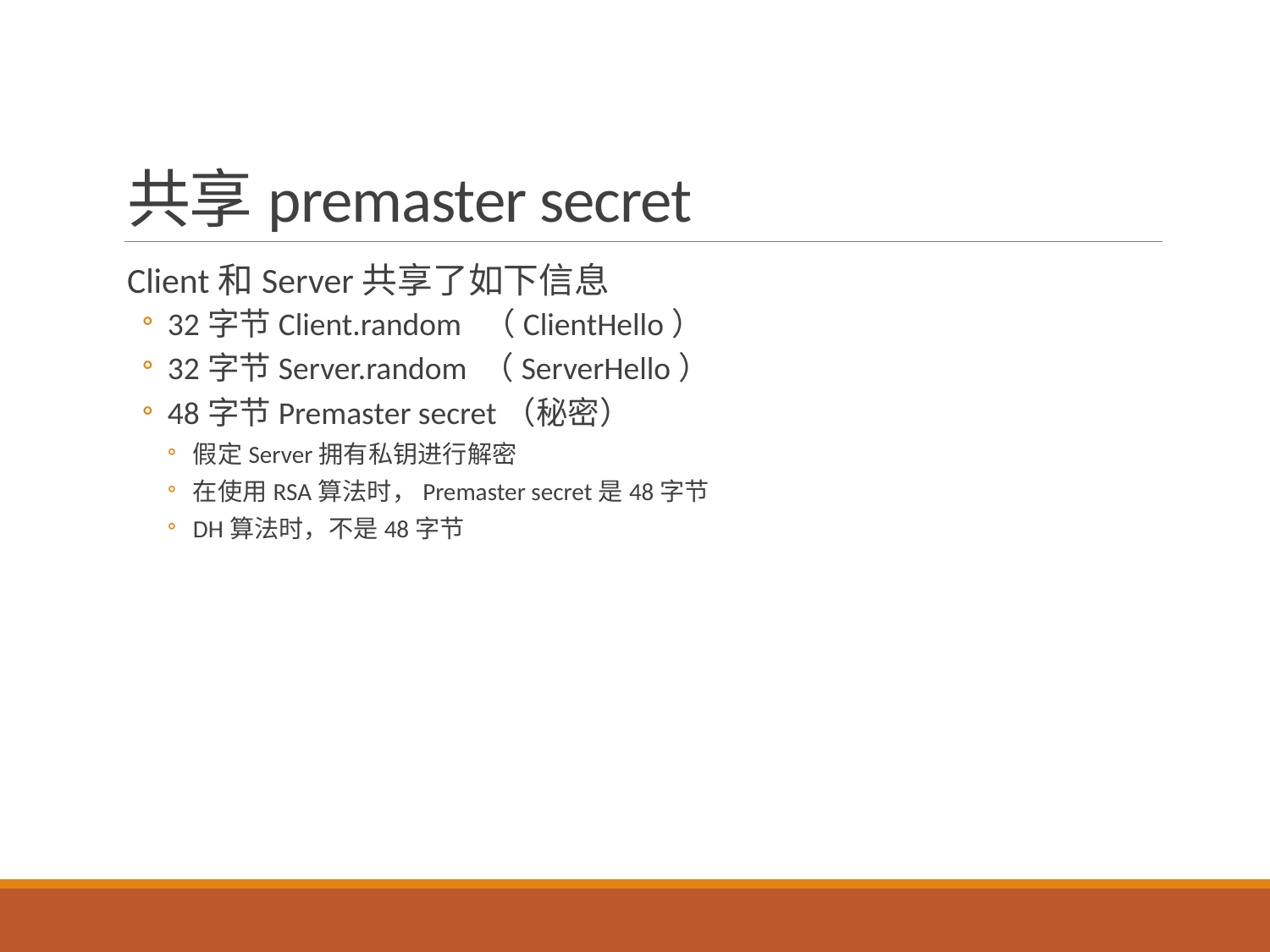

# 共享premaster secret
Client和Server共享了如下信息
32字节Client.random  （ClientHello）
32字节Server.random （ServerHello）
48字节Premaster secret（秘密）
假定Server拥有私钥进行解密
在使用RSA算法时，Premaster secret是48字节
DH算法时，不是48字节
43